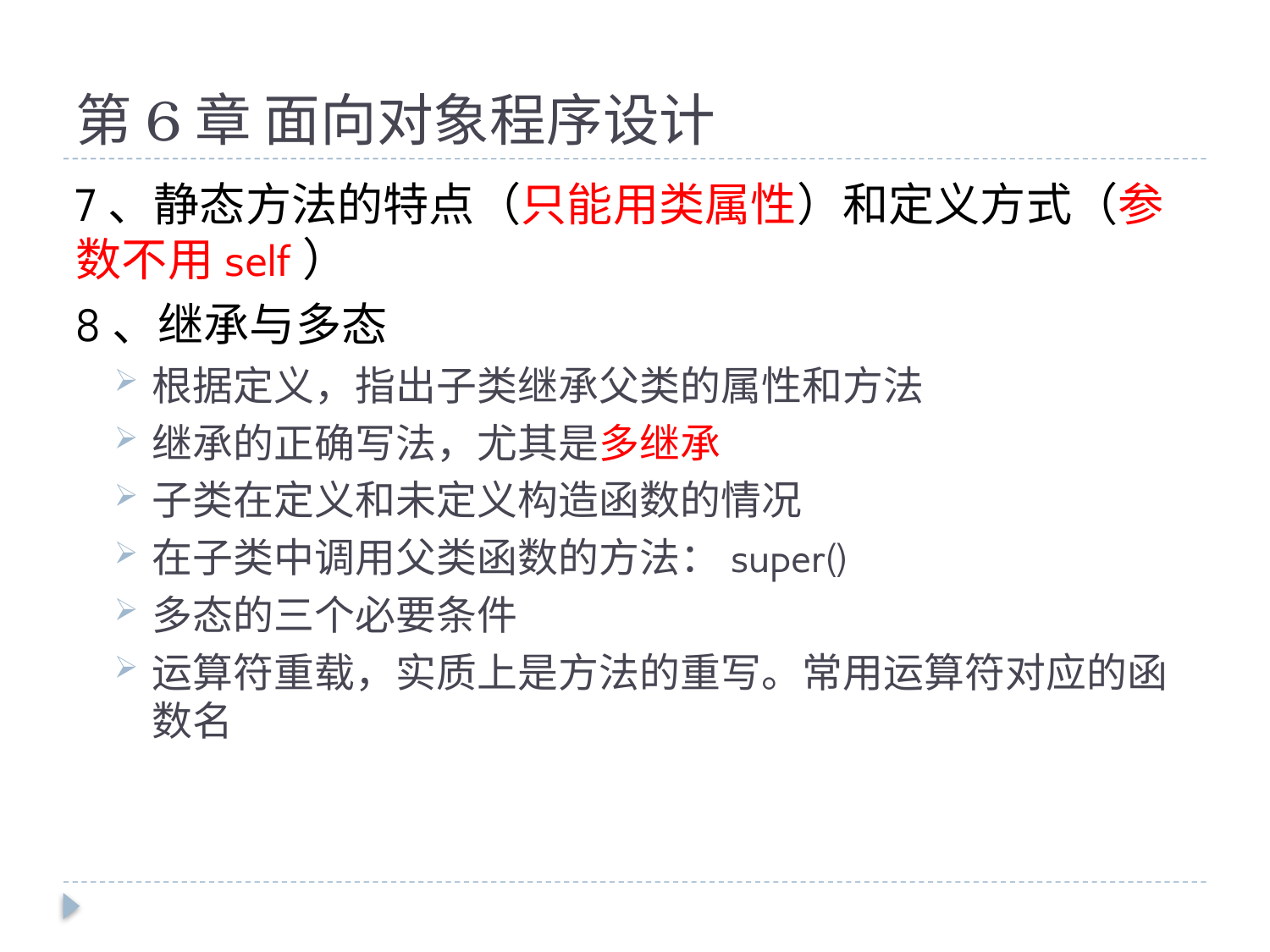

# 第6章 面向对象程序设计
7、静态方法的特点（只能用类属性）和定义方式（参数不用self）
8、继承与多态
根据定义，指出子类继承父类的属性和方法
继承的正确写法，尤其是多继承
子类在定义和未定义构造函数的情况
在子类中调用父类函数的方法：super()
多态的三个必要条件
运算符重载，实质上是方法的重写。常用运算符对应的函数名